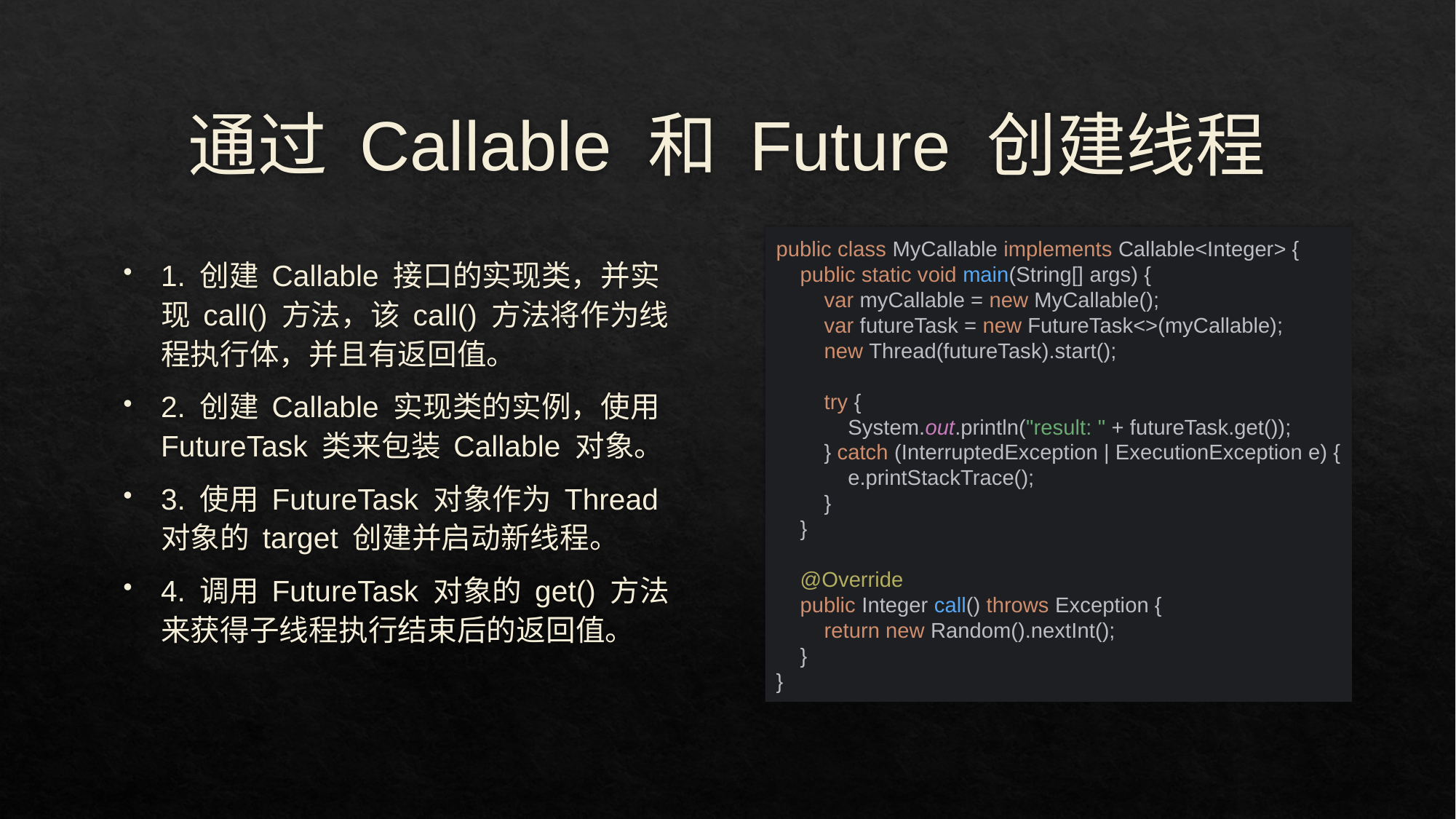

# 通过 Callable 和 Future 创建线程
public class MyCallable implements Callable<Integer> {
    public static void main(String[] args) {
        var myCallable = new MyCallable();
        var futureTask = new FutureTask<>(myCallable);
        new Thread(futureTask).start();
        try {
            System.out.println("result: " + futureTask.get());
        } catch (InterruptedException | ExecutionException e) {
            e.printStackTrace();
        }
    }
    @Override
    public Integer call() throws Exception {
        return new Random().nextInt();
    }
}
1. 创建 Callable 接口的实现类，并实现 call() 方法，该 call() 方法将作为线程执行体，并且有返回值。
2. 创建 Callable 实现类的实例，使用 FutureTask 类来包装 Callable 对象。
3. 使用 FutureTask 对象作为 Thread 对象的 target 创建并启动新线程。
4. 调用 FutureTask 对象的 get() 方法来获得子线程执行结束后的返回值。